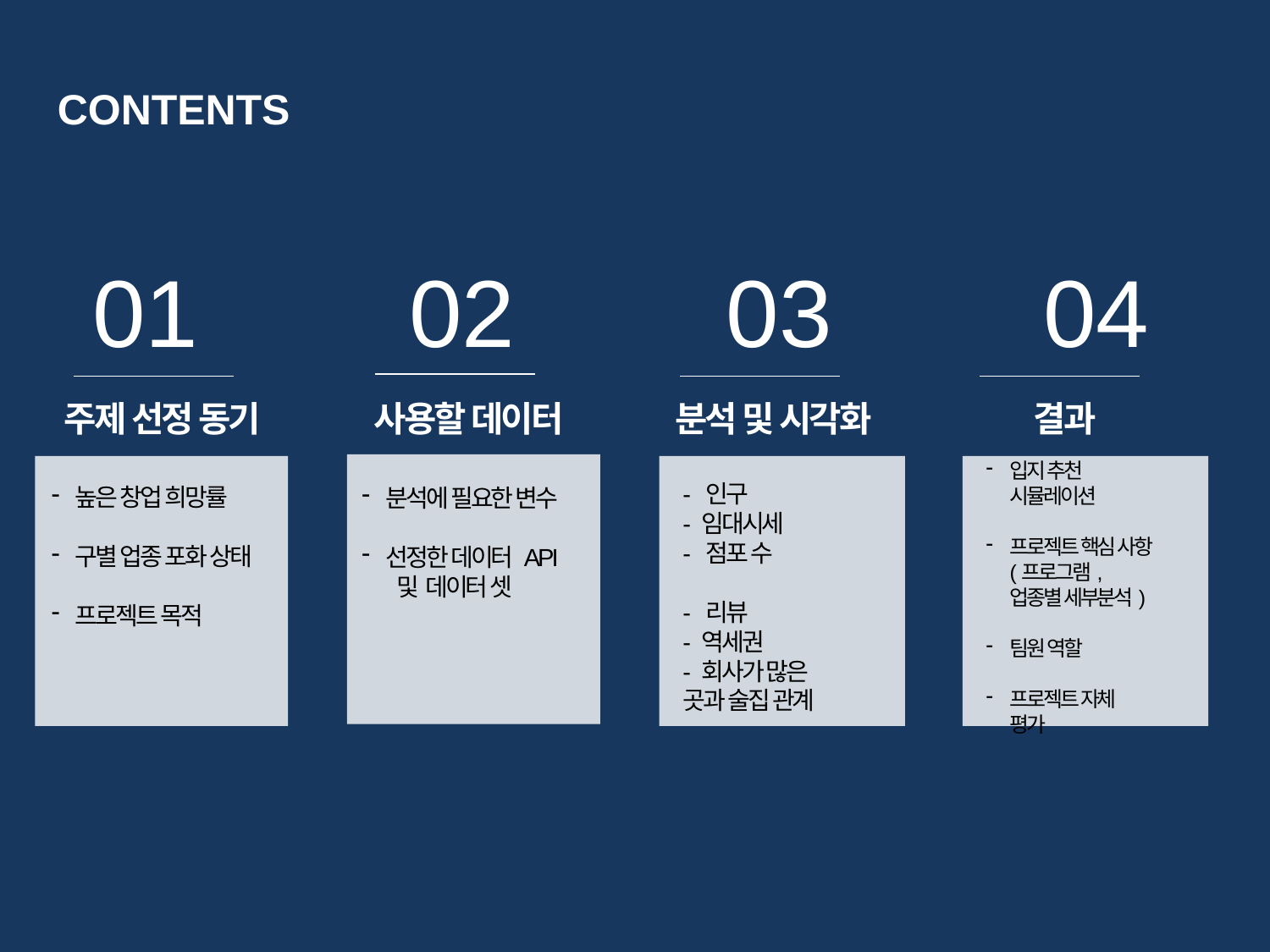

CONTENTS
 01        02        03        04
주제 선정 동기
사용할 데이터
분석 및 시각화
결과

입지 추천 시뮬레이션

프로젝트 핵심 사항 (프로그램, 업종별 세부분석)

팀원 역할

프로젝트 자체 평가

-  인구
- 임대시세
-  점포 수

-  리뷰
- 역세권
- 회사가 많은 곳과 술집 관계
높은 창업 희망률

구별 업종 포화 상태

프로젝트 목적
분석에 필요한 변수

선정한 데이터 API
      및  데이터 셋